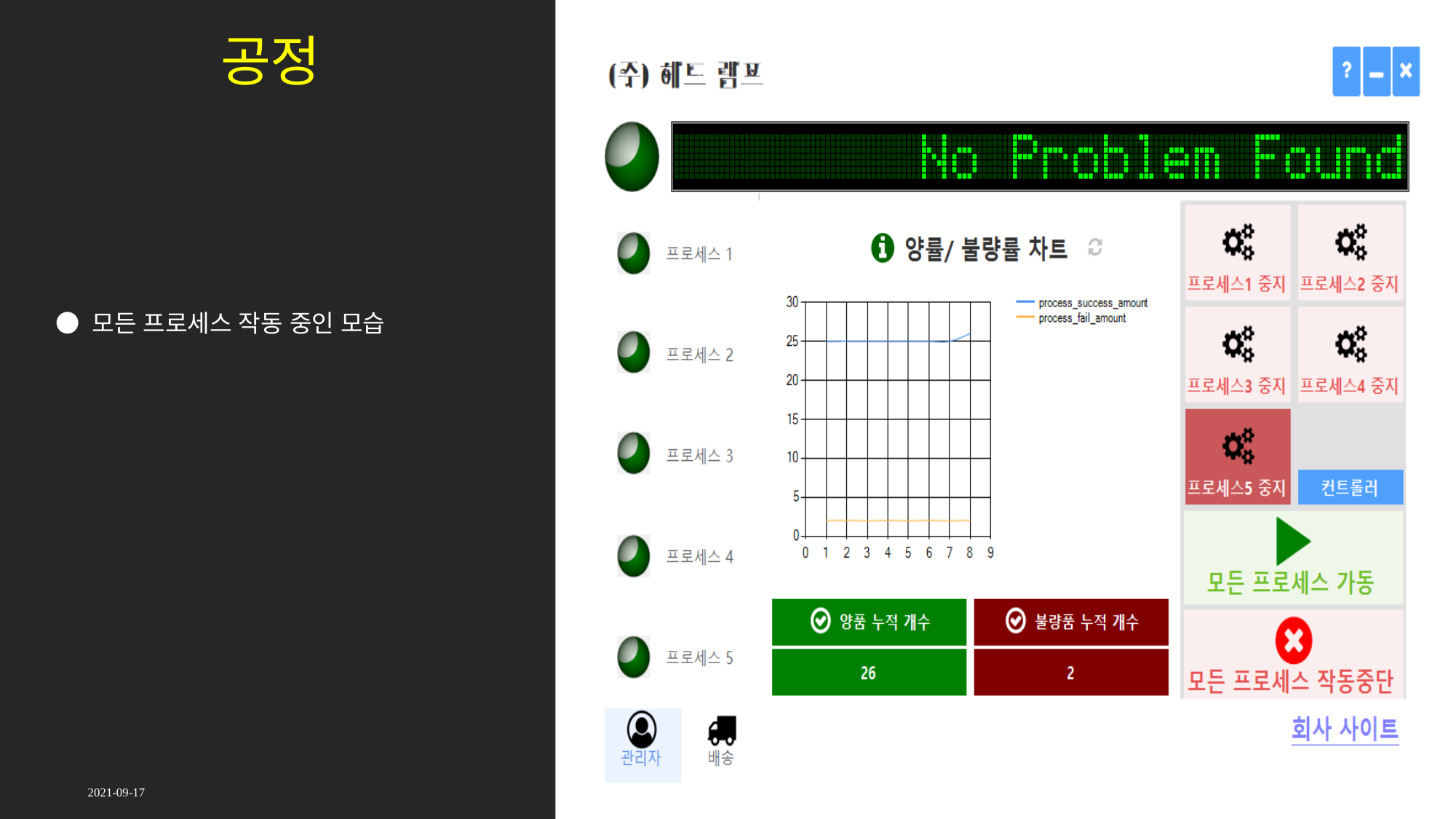

# 공정

● 모든 프로세스 작동 중인 모습
2021-09-17